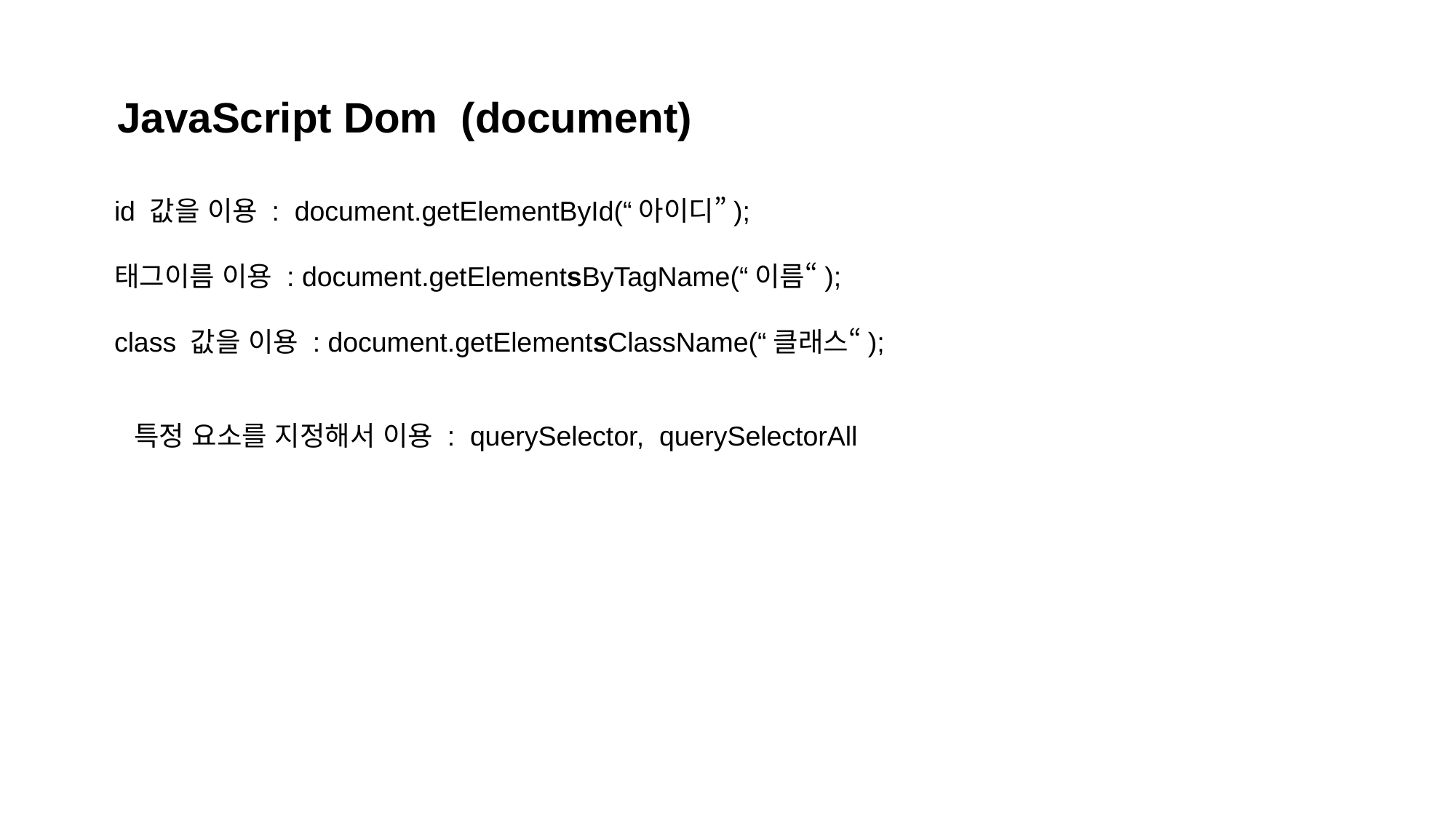

JavaScript Dom  (document)
id 값을 이용 :  document.getElementById(“아이디”);

태그이름 이용 : document.getElementsByTagName(“이름“);

class 값을 이용 : document.getElementsClassName(“클래스“);
특정 요소를 지정해서 이용 :  querySelector,  querySelectorAll